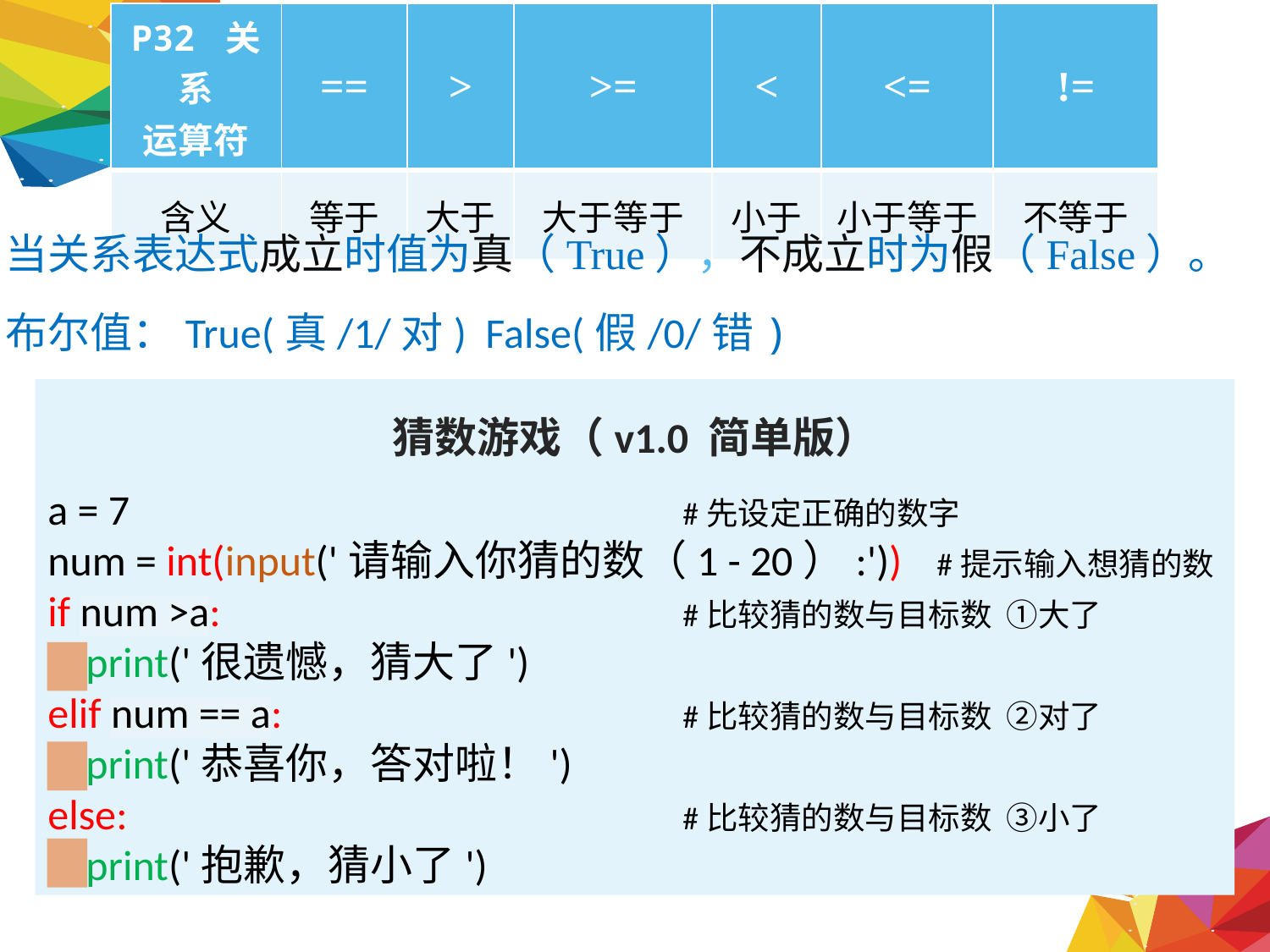

| P32 关系 运算符 | == | > | >= | < | <= | != |
| --- | --- | --- | --- | --- | --- | --- |
| 含义 | 等于 | 大于 | 大于等于 | 小于 | 小于等于 | 不等于 |
当关系表达式成立时值为真（True），不成立时为假（False）。
布尔值：True(真/1/对)  False(假/0/错)
猜数游戏（v1.0 简单版）
a = 7					#先设定正确的数字
num = int(input('请输入你猜的数（1 - 20）:'))	#提示输入想猜的数
if num >a:				#比较猜的数与目标数  ①大了
    print('很遗憾，猜大了')
elif num == a:				#比较猜的数与目标数  ②对了
    print('恭喜你，答对啦！')
else:					#比较猜的数与目标数  ③小了
    print('抱歉，猜小了')